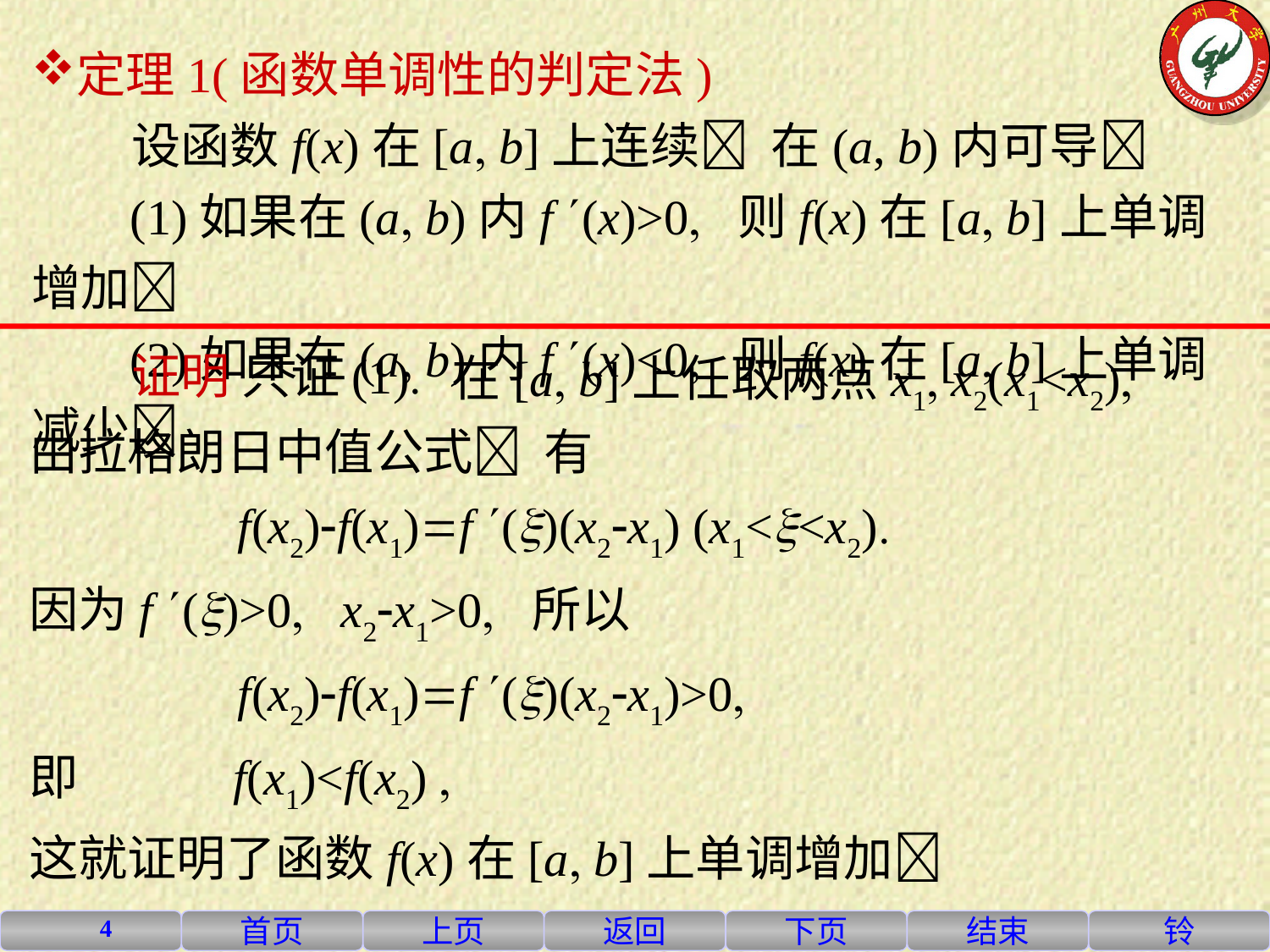

定理1(函数单调性的判定法)
        设函数f(x)在[a, b]上连续,  在(a, b)内可导.
        (1)如果在(a, b)内f ′(x)>0,  则f(x)在[a, b]上单调增加;
        (2)如果在(a, b)内f ′(x)<0,  则f(x)在[a, b]上单调减少.

        证明 只证(1).
在[a, b]上任取两点x1, x2(x1<x2),
由拉格朗日中值公式,  有
                 f(x2)−f(x1)=f ′(ξ)(x2−x1) (x1<ξ<x2).
因为f ′(ξ)>0,   x2−x1>0,  所以
                 f(x2)−f(x1)=f ′(ξ)(x2−x1)>0,
即             f(x1)<f(x2) ,
这就证明了函数f(x)在[a, b]上单调增加.
4